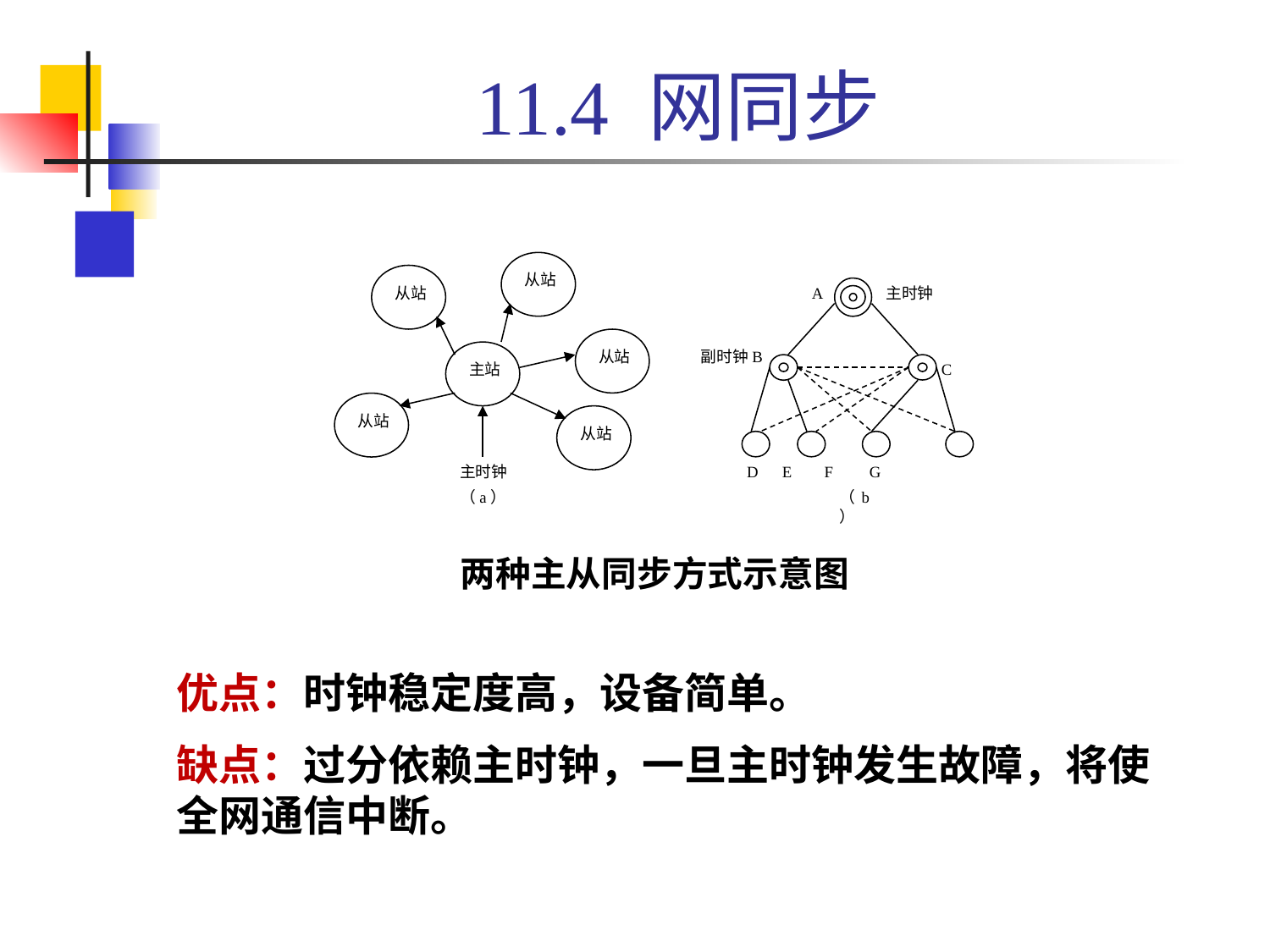

11.4 网同步

从站

从站

从站

主站

从站

从站
主时钟
（a）
A

主时钟
副时钟B

C

D      E        F         G
（b）
两种主从同步方式示意图
优点：时钟稳定度高，设备简单。
缺点：过分依赖主时钟，一旦主时钟发生故障，将使全网通信中断。